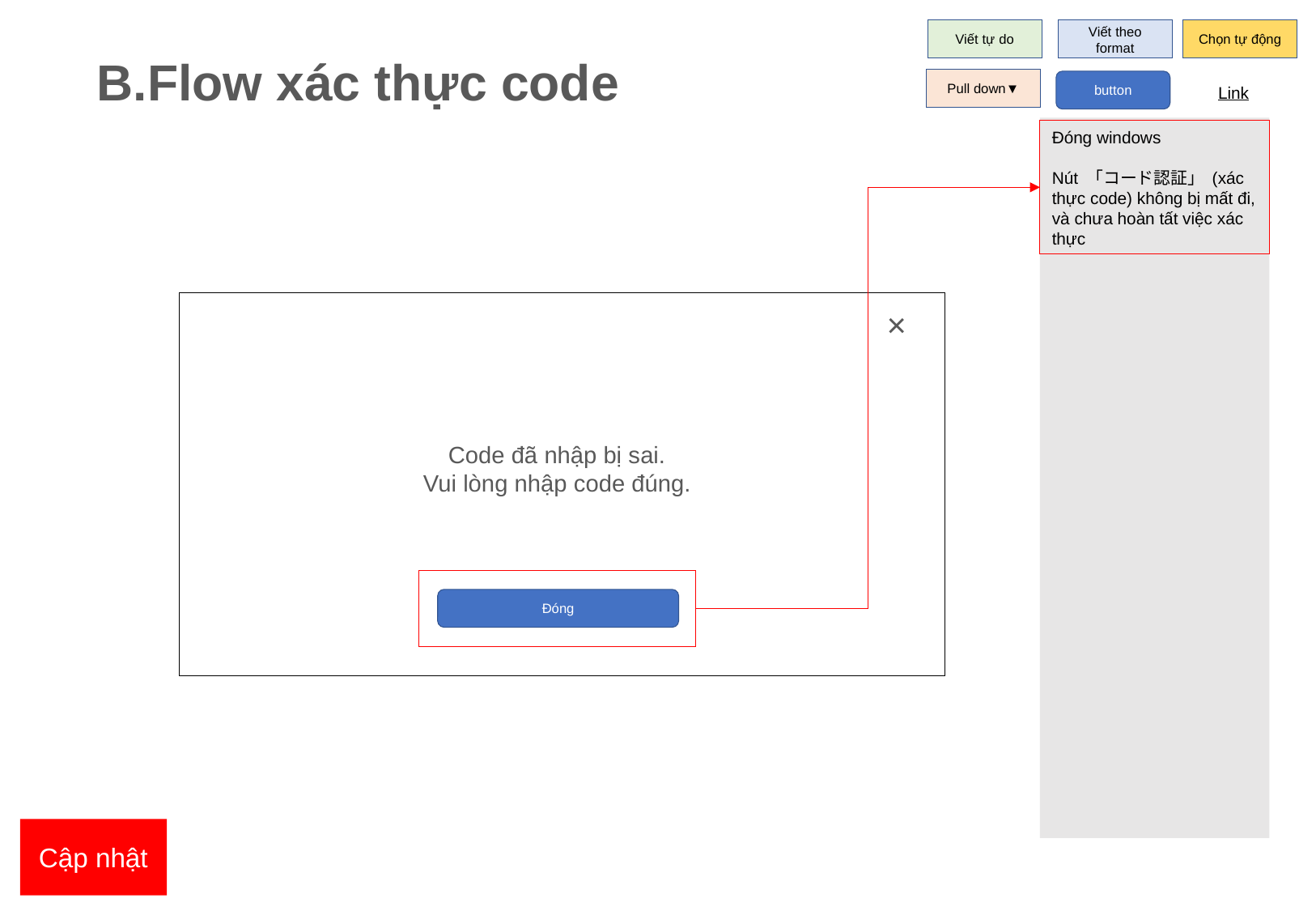

Viết tự do
Viết theo format
Chọn tự động
B.Flow xác thực code
Pull down▼
button
Link

Đóng windows

Nút 「コード認証」 (xác thực code) không bị mất đi, và chưa hoàn tất việc xác thực

×
Code đã nhập bị sai.
Vui lòng nhập code đúng.

Đóng
Cập nhật